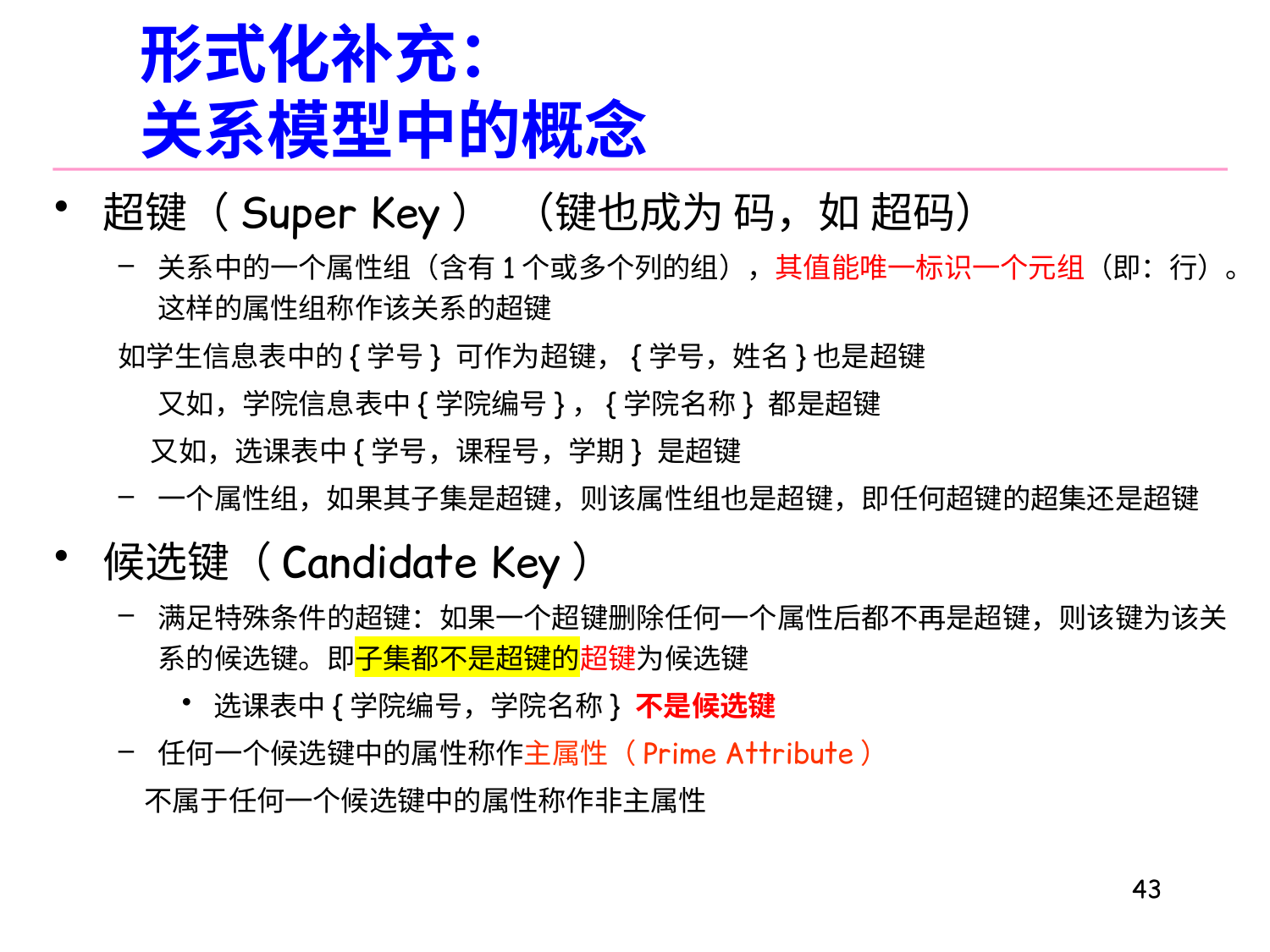

# 形式化补充： 关系模型中的概念
超键（Super Key）  （键也成为 码，如 超码）
关系中的一个属性组（含有1个或多个列的组），其值能唯一标识一个元组（即：行）。这样的属性组称作该关系的超键
如学生信息表中的{学号} 可作为超键，{学号，姓名}也是超键
	又如，学院信息表中{学院编号}，{学院名称} 都是超键
    又如，选课表中{学号，课程号，学期} 是超键
一个属性组，如果其子集是超键，则该属性组也是超键，即任何超键的超集还是超键
候选键（Candidate Key）
满足特殊条件的超键：如果一个超键删除任何一个属性后都不再是超键，则该键为该关系的候选键。即子集都不是超键的超键为候选键
选课表中{学院编号，学院名称} 不是候选键
任何一个候选键中的属性称作主属性（Prime Attribute）
   不属于任何一个候选键中的属性称作非主属性
43